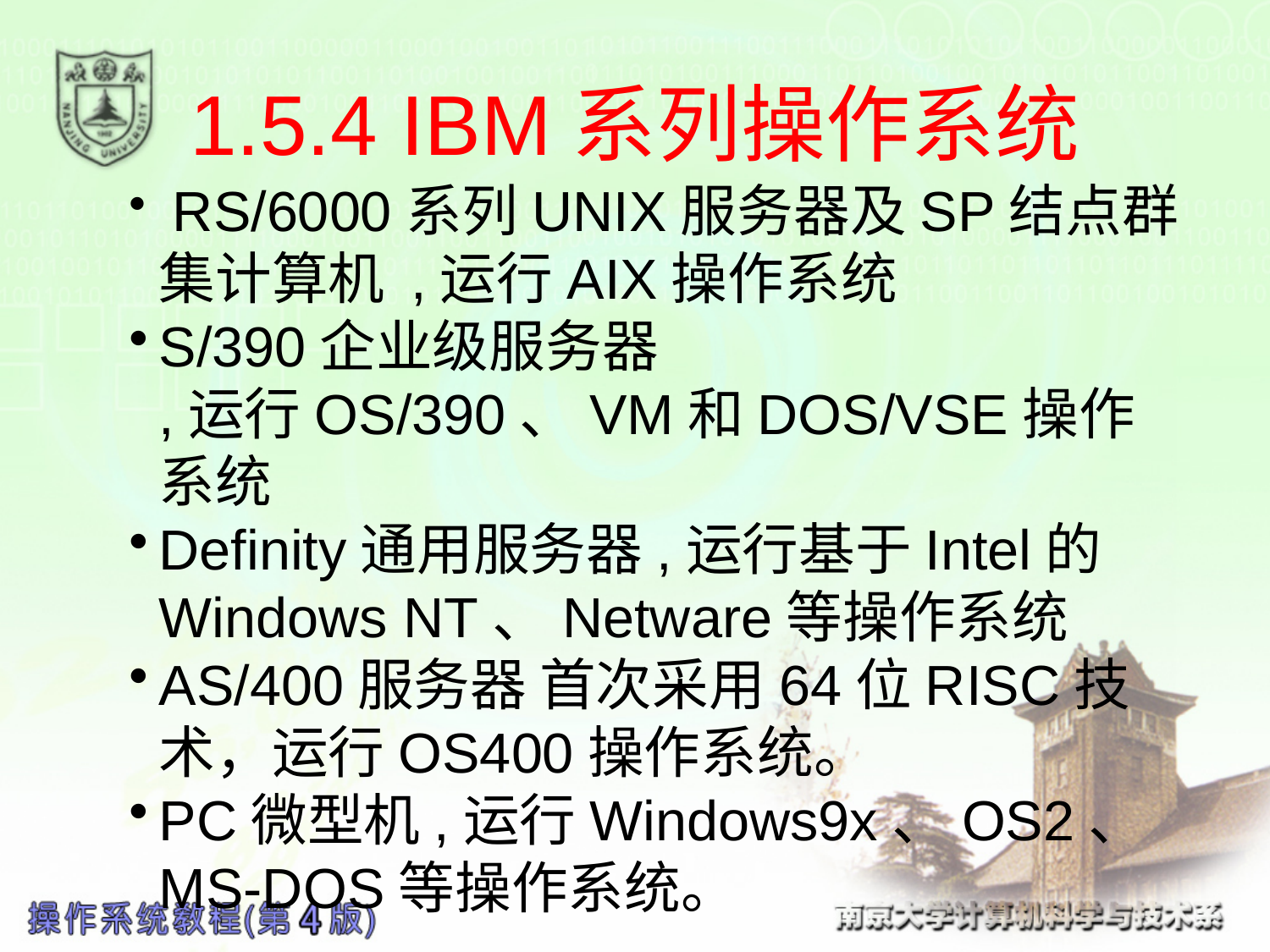

# 1.5.4 IBM系列操作系统
 RS/6000系列UNIX服务器及SP结点群集计算机 ,运行AIX操作系统
S/390企业级服务器 ,运行OS/390、VM和DOS/VSE操作系统
Definity通用服务器,运行基于Intel的Windows NT、Netware等操作系统
AS/400服务器 首次采用64位RISC技术，运行OS400操作系统。
PC微型机,运行Windows9x、OS2、MS-DOS等操作系统。